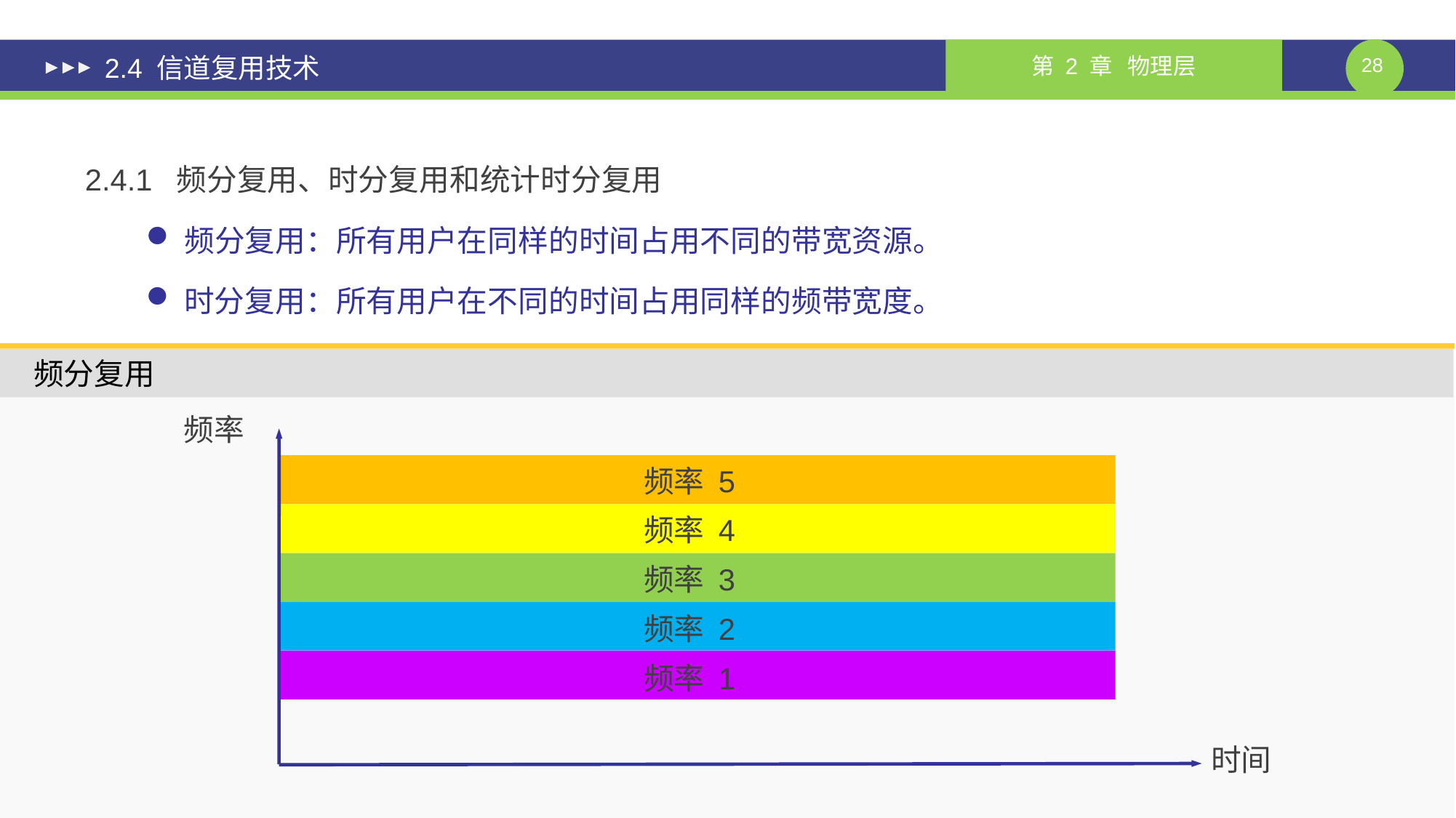

# 2.4 信道复用技术
2.4.1  频分复用、时分复用和统计时分复用
频分复用：所有用户在同样的时间占用不同的带宽资源。
时分复用：所有用户在不同的时间占用同样的频带宽度。

频分复用
频率

频率 5

频率 4

频率 3

频率 2

频率 1
时间

课件制作人：谢钧 谢希仁